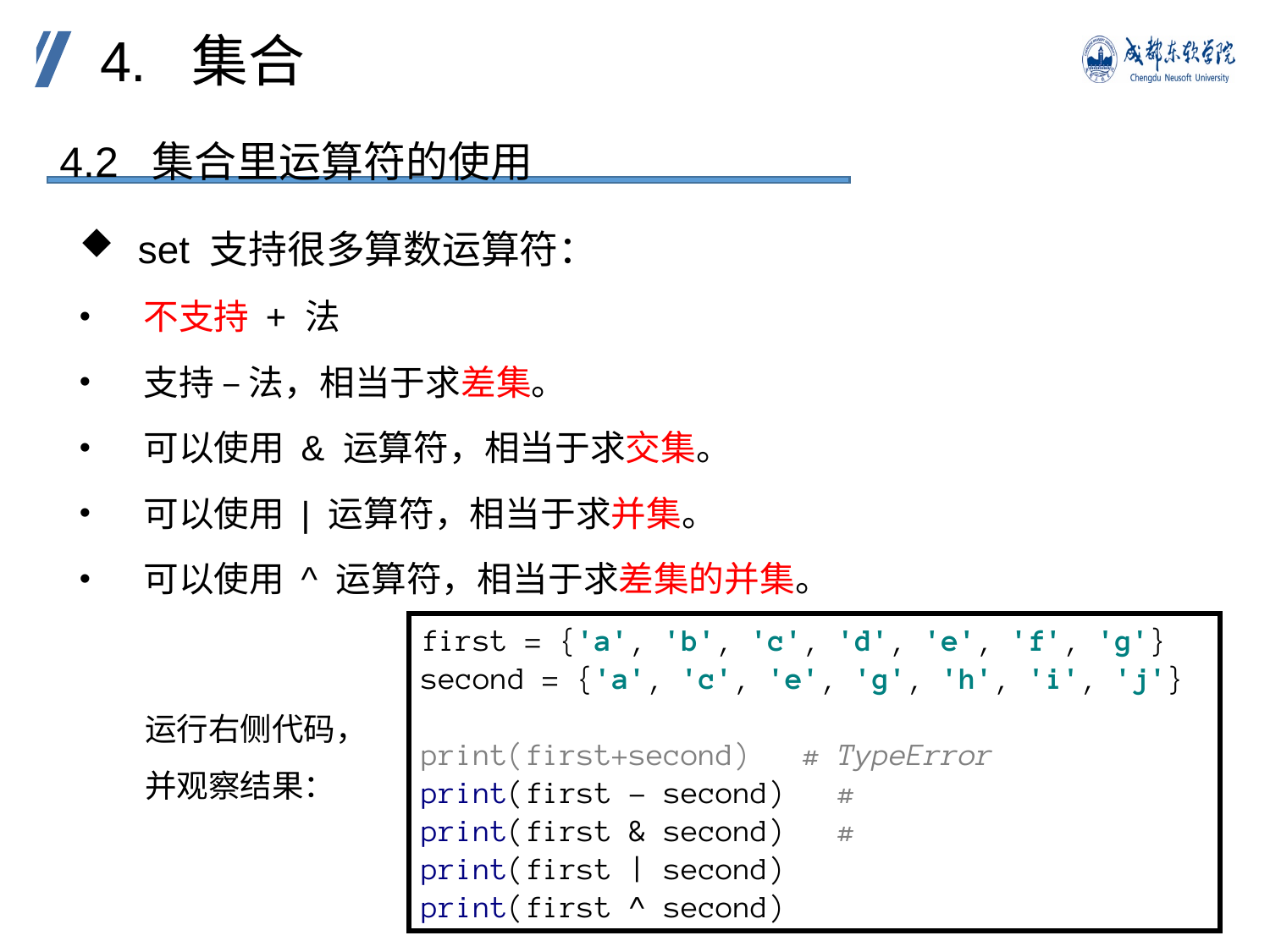

4.  集合
4.2  集合里运算符的使用

 set 支持很多算数运算符：
 不支持 + 法
 支持 – 法，相当于求差集。
 可以使用 & 运算符，相当于求交集。
 可以使用 | 运算符，相当于求并集。
 可以使用 ^ 运算符，相当于求差集的并集。

first = {'a', 'b', 'c', 'd', 'e', 'f', 'g'}
second = {'a', 'c', 'e', 'g', 'h', 'i', 'j'}
print(first+second)   # TypeError
print(first - second)   #
print(first & second)   #
print(first | second)
print(first ^ second)
运行右侧代码，并观察结果：